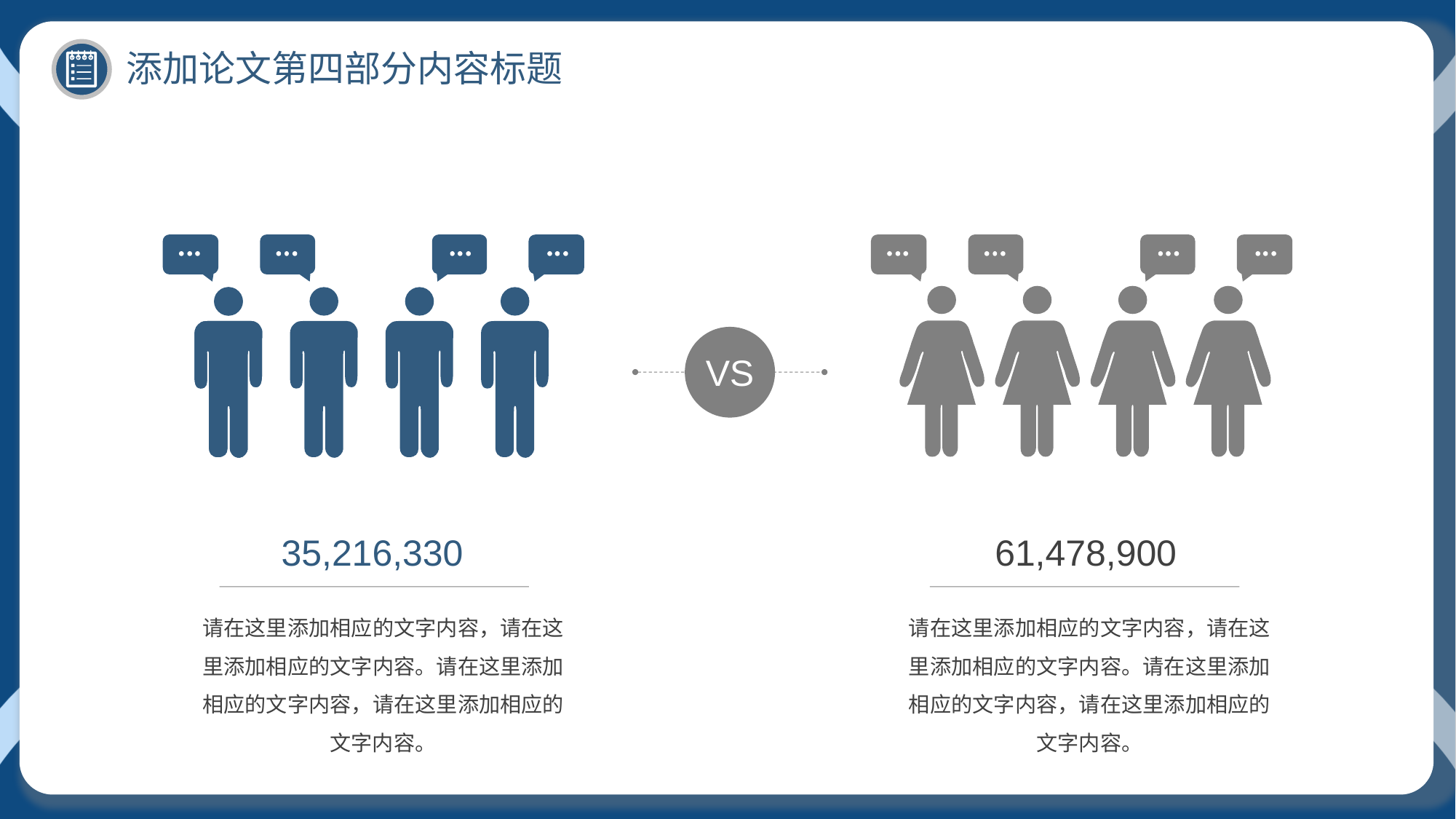

添加论文第四部分内容标题

VS

35,216,330
61,478,900

请在这里添加相应的文字内容，请在这里添加相应的文字内容。请在这里添加相应的文字内容，请在这里添加相应的文字内容。
请在这里添加相应的文字内容，请在这里添加相应的文字内容。请在这里添加相应的文字内容，请在这里添加相应的文字内容。